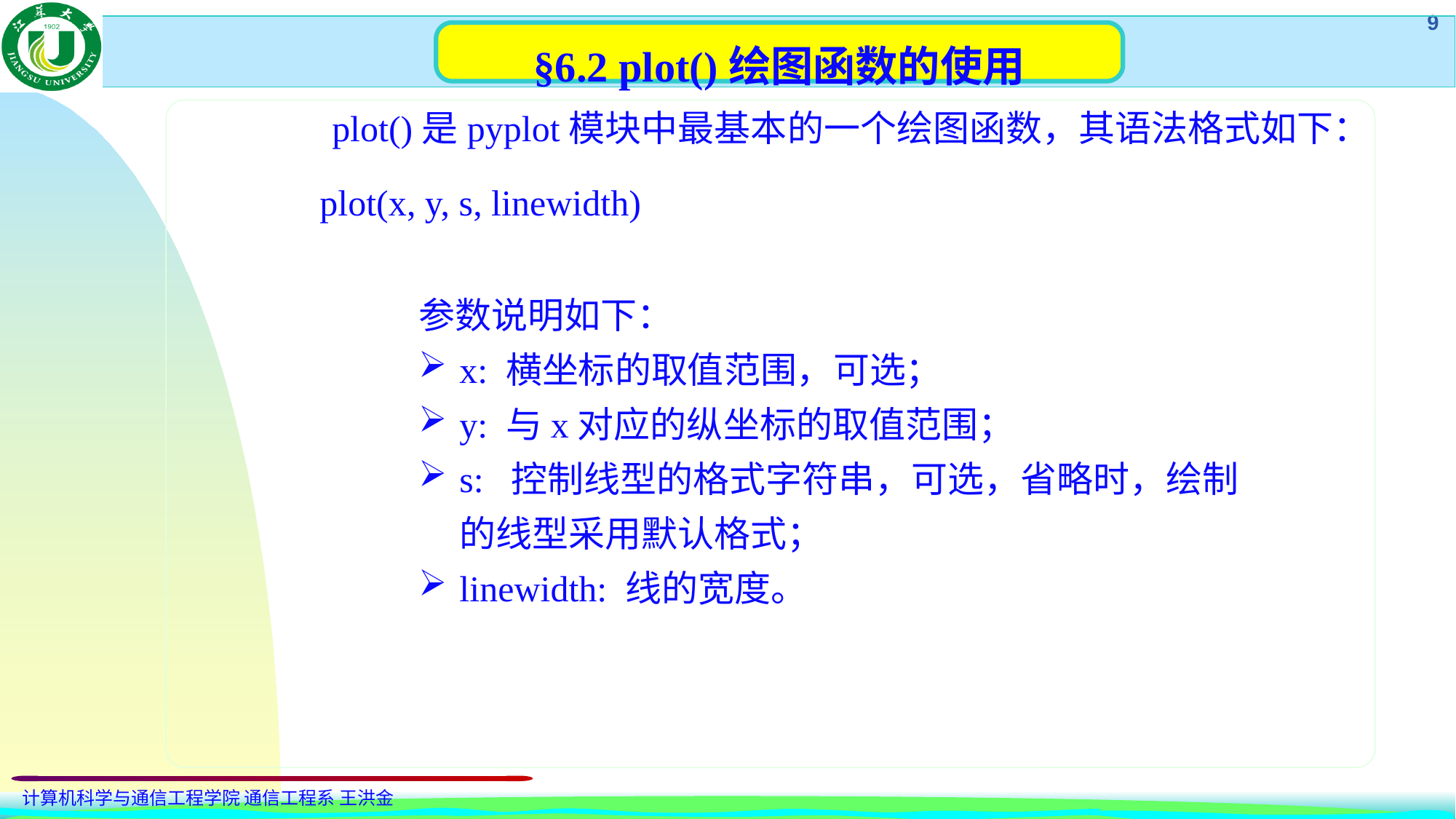

§6.2 plot()绘图函数的使用
plot()是pyplot模块中最基本的一个绘图函数，其语法格式如下：
plot(x, y, s, linewidth)
参数说明如下：
x: 横坐标的取值范围，可选；
y: 与x对应的纵坐标的取值范围；
s:  控制线型的格式字符串，可选，省略时，绘制的线型采用默认格式；
linewidth: 线的宽度。